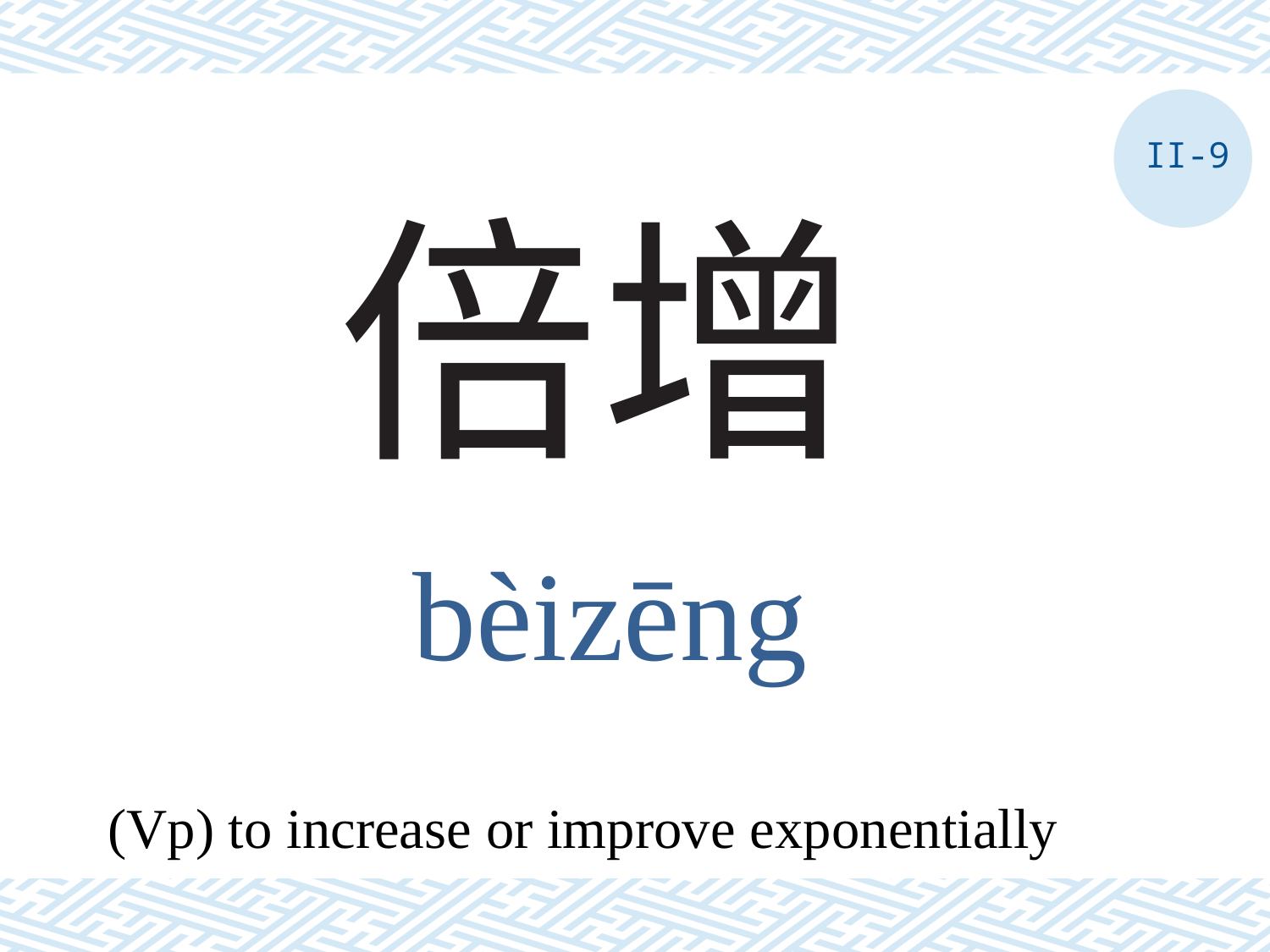

II-9

# 倍增
bèizēng
(Vp) to increase or improve exponentially